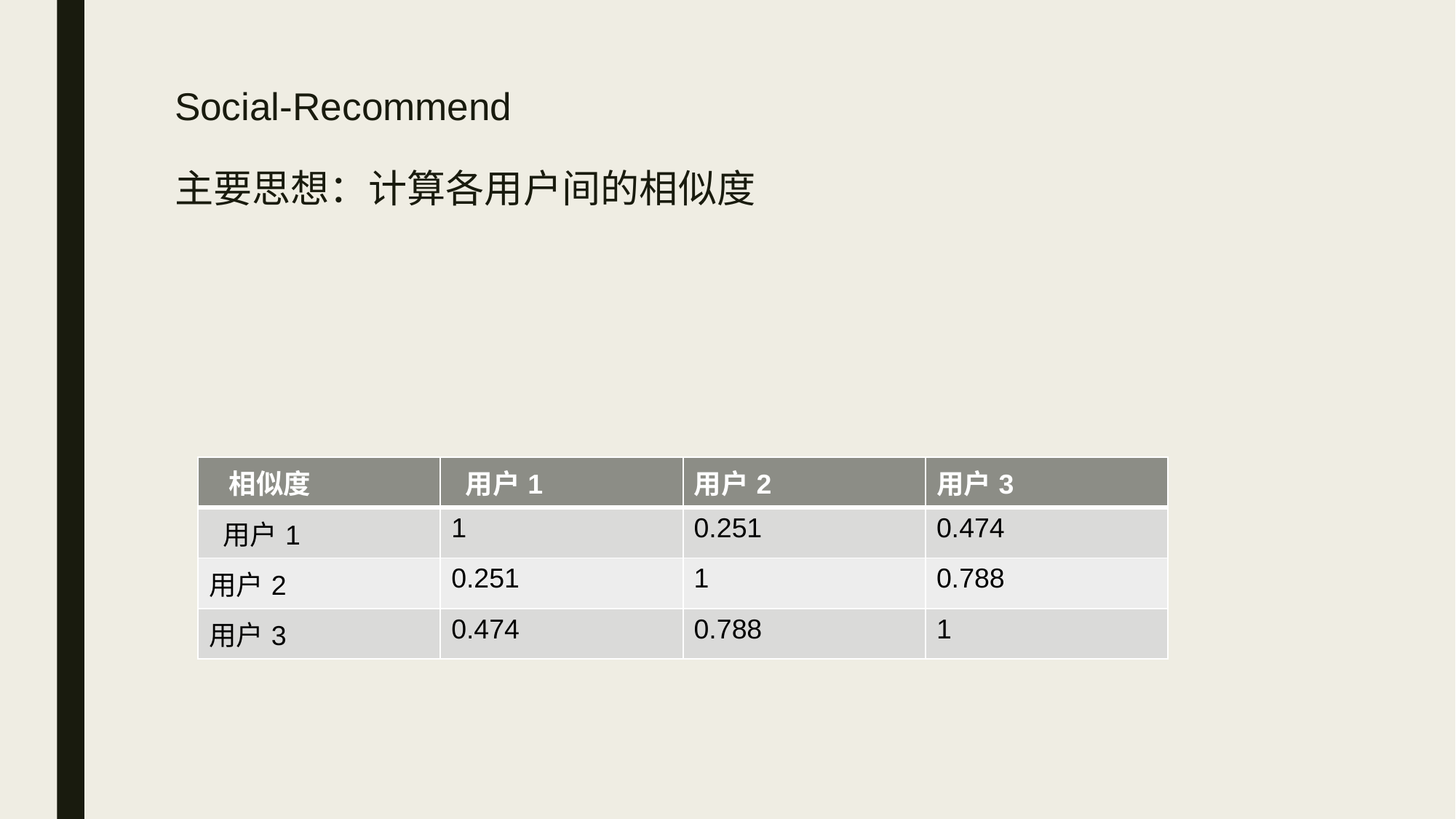

# Social-Recommend 主要思想：计算各用户间的相似度

| 相似度 | 用户1 | 用户2 | 用户3 |
| --- | --- | --- | --- |
| 用户1 | 1 | 0.251 | 0.474 |
| 用户2 | 0.251 | 1 | 0.788 |
| 用户3 | 0.474 | 0.788 | 1 |